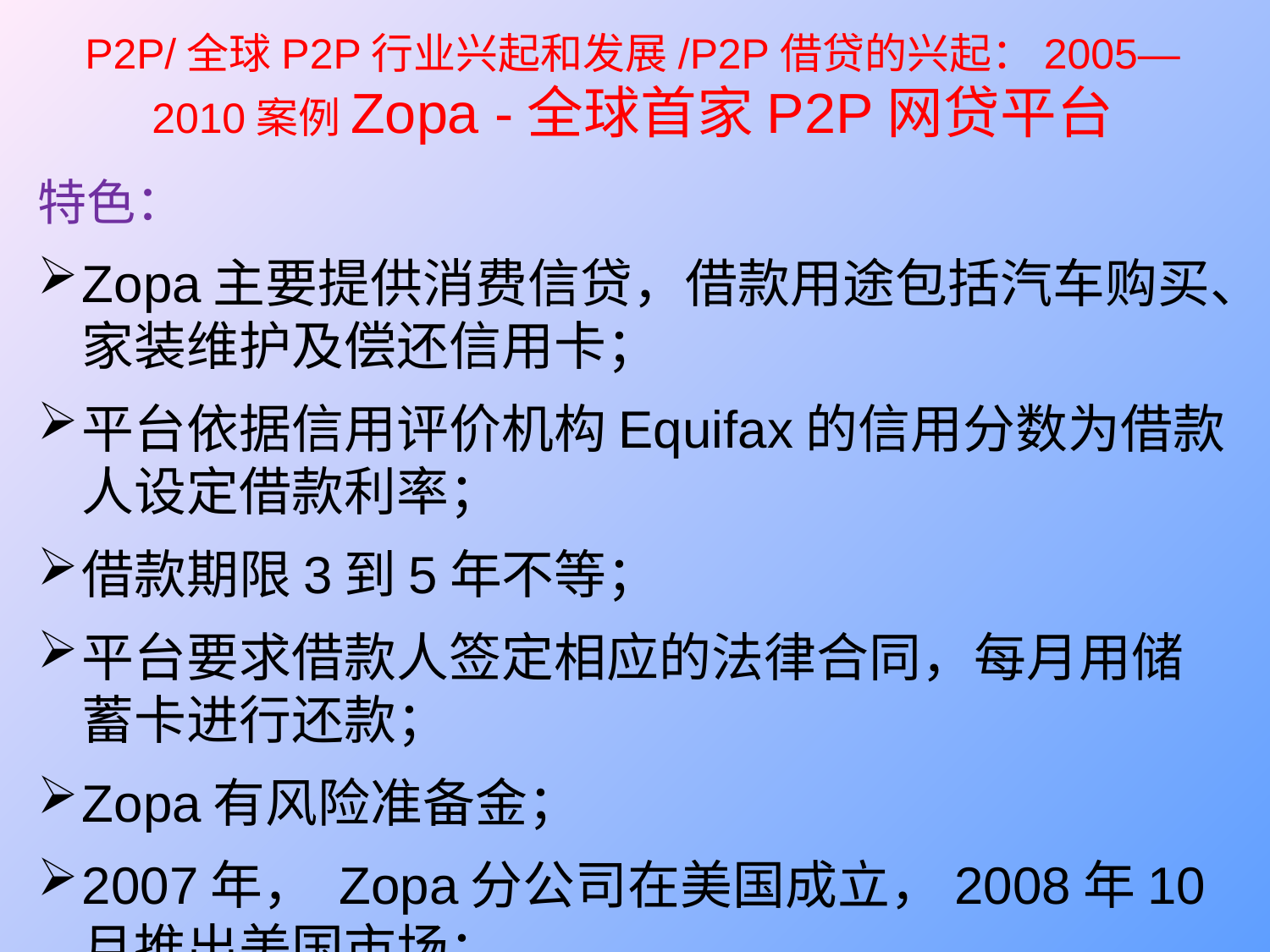

# P2P/全球P2P行业兴起和发展/P2P借贷的兴起：2005—2010案例Zopa -全球首家P2P网贷平台
特色：
Zopa主要提供消费信贷，借款用途包括汽车购买、家装维护及偿还信用卡；
平台依据信用评价机构Equifax的信用分数为借款人设定借款利率；
借款期限3到5年不等；
平台要求借款人签定相应的法律合同，每月用储蓄卡进行还款；
Zopa有风险准备金；
2007年， Zopa分公司在美国成立，2008年10月推出美国市场；